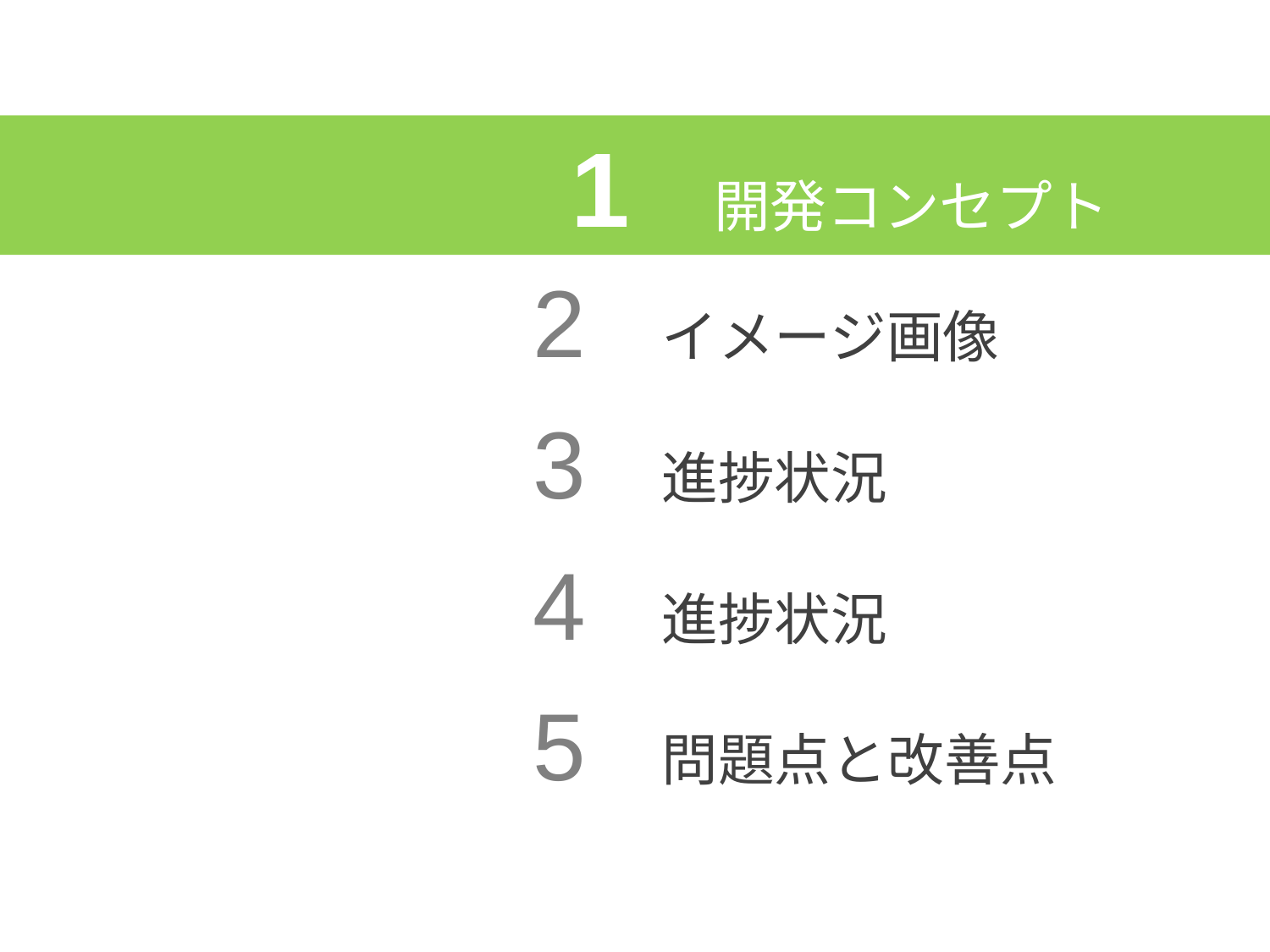

1  開発コンセプト
　　　　 　2  イメージ画像
　　　　 　3  進捗状況
　　　　 　4  進捗状況
　　　　 　5  問題点と改善点